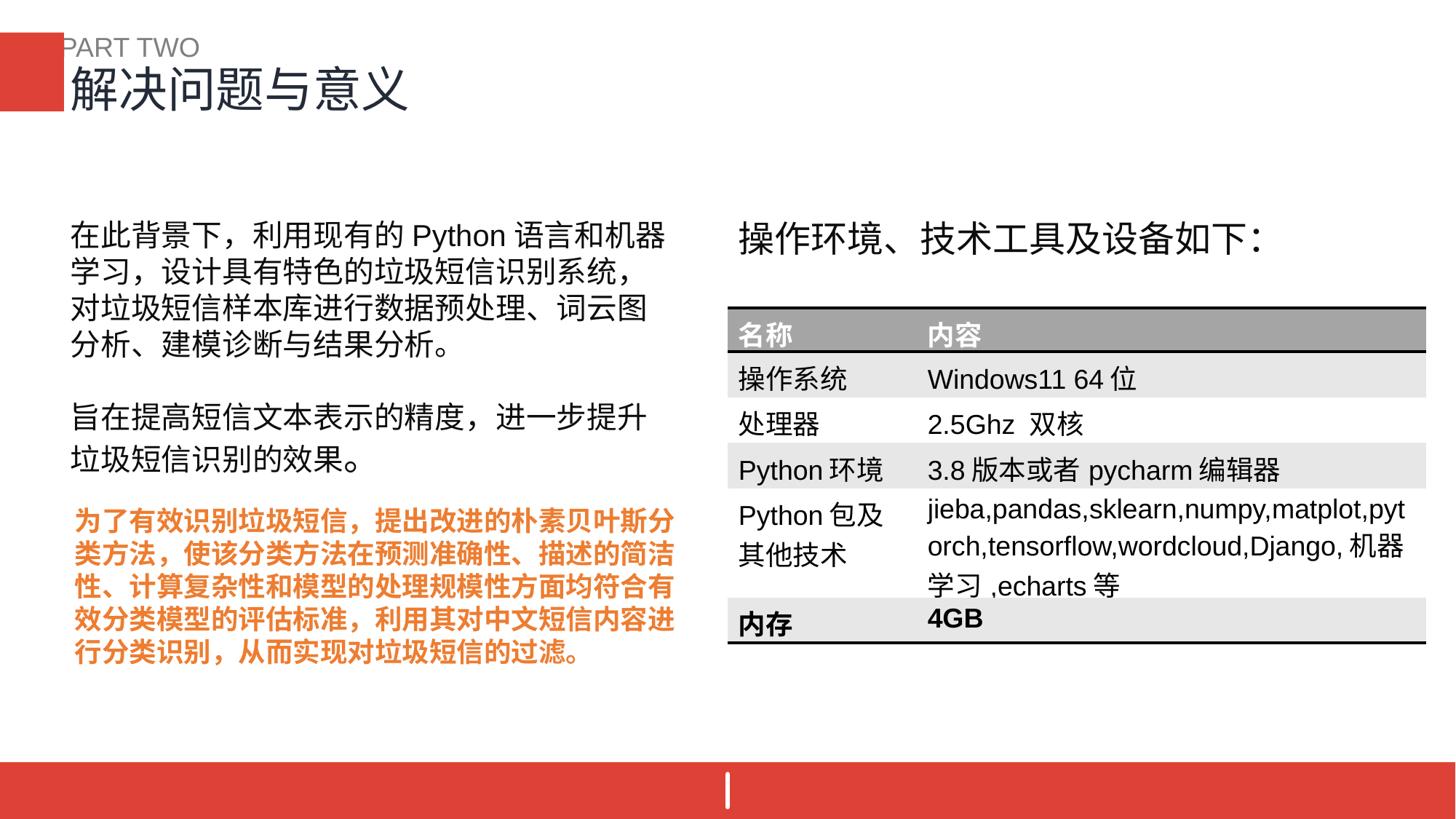

PART TWO

解决问题与意义
在此背景下，利用现有的Python语言和机器学习，设计具有特色的垃圾短信识别系统，对垃圾短信样本库进行数据预处理、词云图分析、建模诊断与结果分析。

旨在提高短信文本表示的精度，进一步提升垃圾短信识别的效果。
操作环境、技术工具及设备如下：
| 名称 | 内容 |
| --- | --- |
| 操作系统 | Windows11 64位 |
| 处理器 | 2.5Ghz 双核 |
| Python环境 | 3.8版本或者pycharm编辑器 |
| Python包及其他技术 | jieba,pandas,sklearn,numpy,matplot,pytorch,tensorflow,wordcloud,Django,机器学习,echarts等 |
| 内存 | 4GB |
为了有效识别垃圾短信，提出改进的朴素贝叶斯分类方法，使该分类方法在预测准确性、描述的简洁性、计算复杂性和模型的处理规模性方面均符合有效分类模型的评估标准，利用其对中文短信内容进行分类识别，从而实现对垃圾短信的过滤。